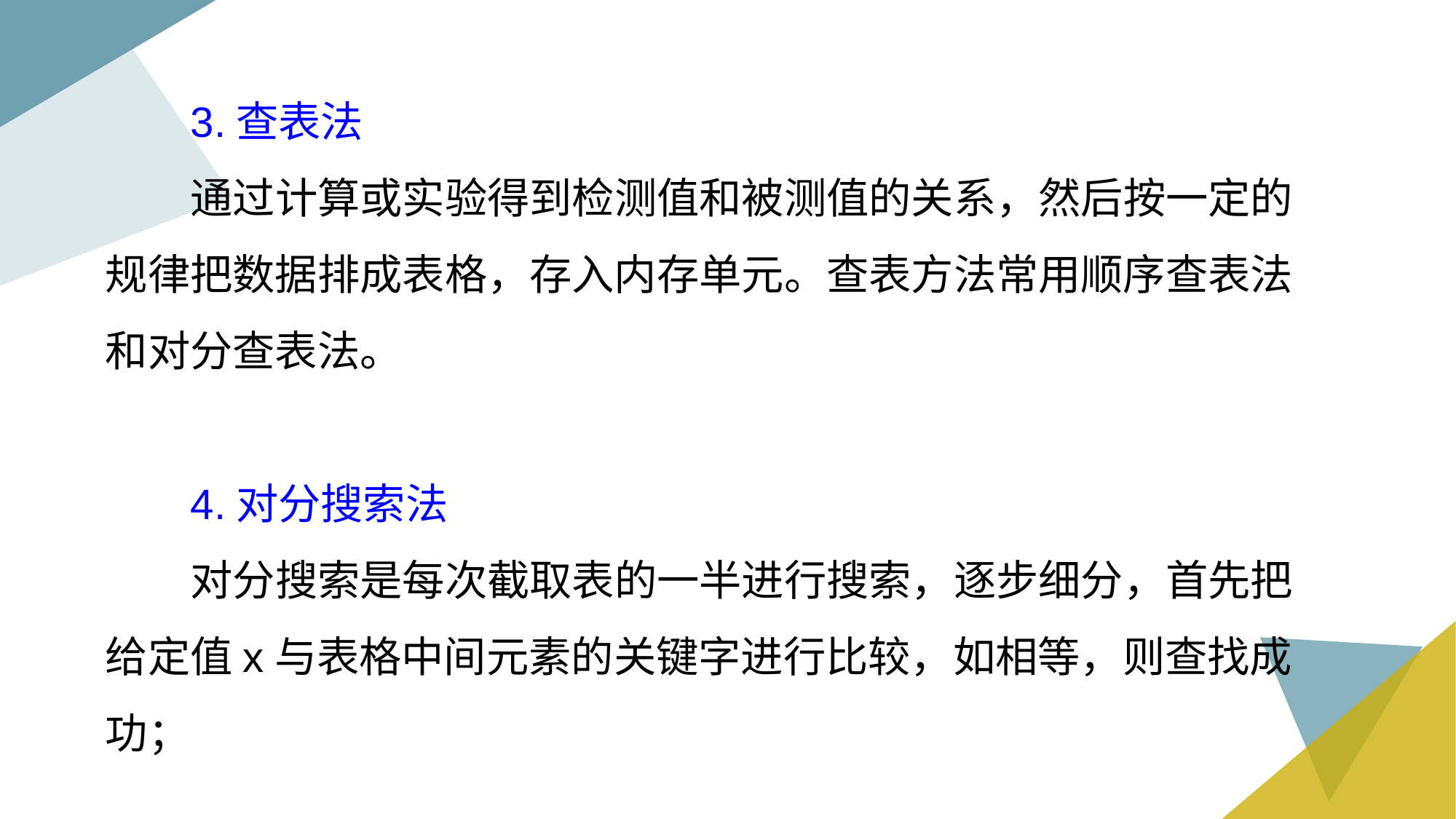

3.查表法
通过计算或实验得到检测值和被测值的关系，然后按一定的规律把数据排成表格，存入内存单元。查表方法常用顺序查表法和对分查表法。

4.对分搜索法
对分搜索是每次截取表的一半进行搜索，逐步细分，首先把给定值x与表格中间元素的关键字进行比较，如相等，则查找成功；